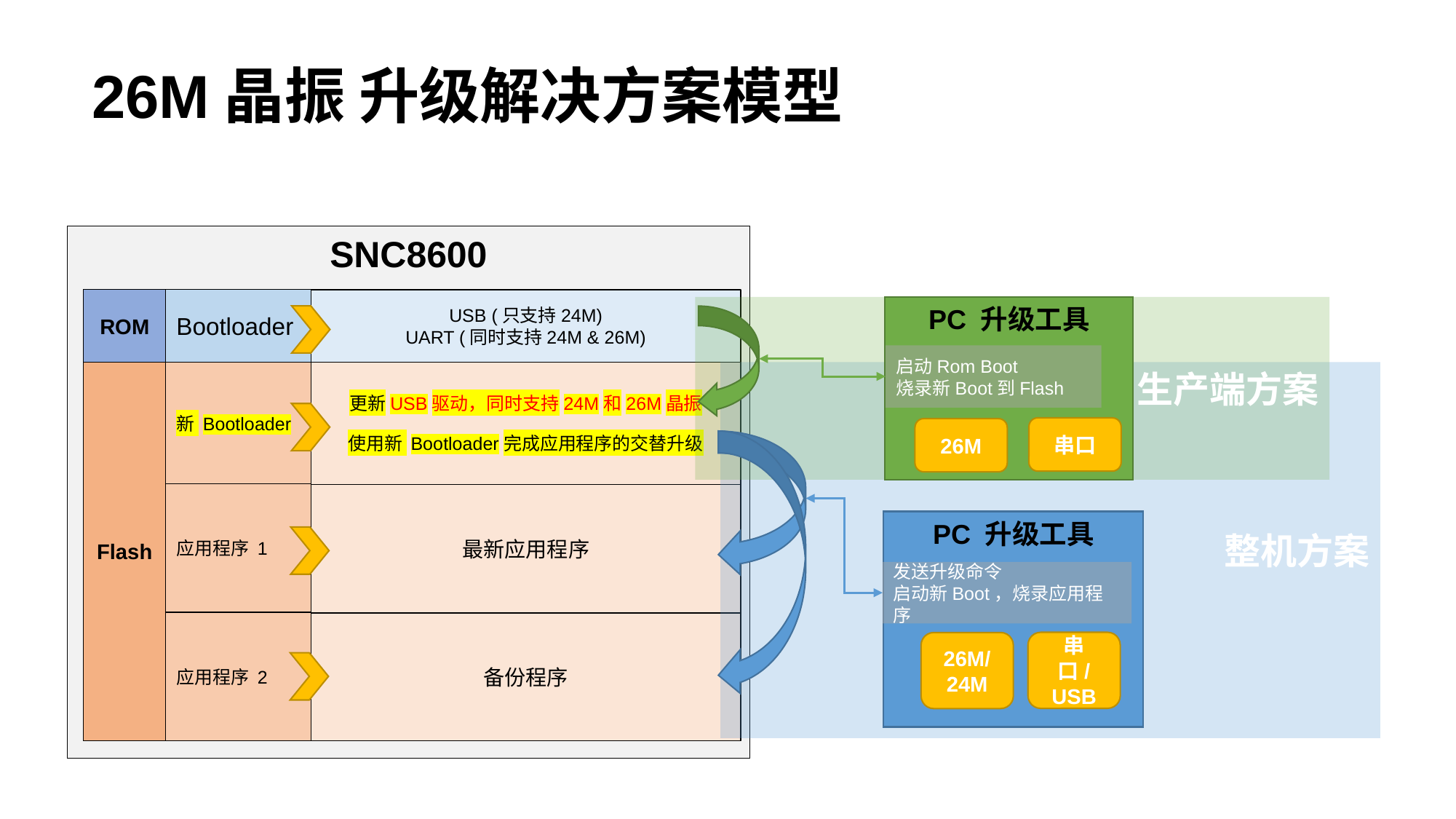

26M晶振 升级解决方案模型
SNC8600
ROM
USB (只支持24M)
UART (同时支持24M & 26M)
新 Bootloader
Flash
更新USB驱动，同时支持24M和26M晶振

使用新 Bootloader完成应用程序的交替升级
应用程序 1
最新应用程序
应用程序 2
备份程序
Bootloader

生产端方案
PC 升级工具

启动Rom Boot
烧录新Boot到Flash
整机方案
串口
26M

PC 升级工具
发送升级命令
启动新Boot，烧录应用程序
串口/USB
26M/24M